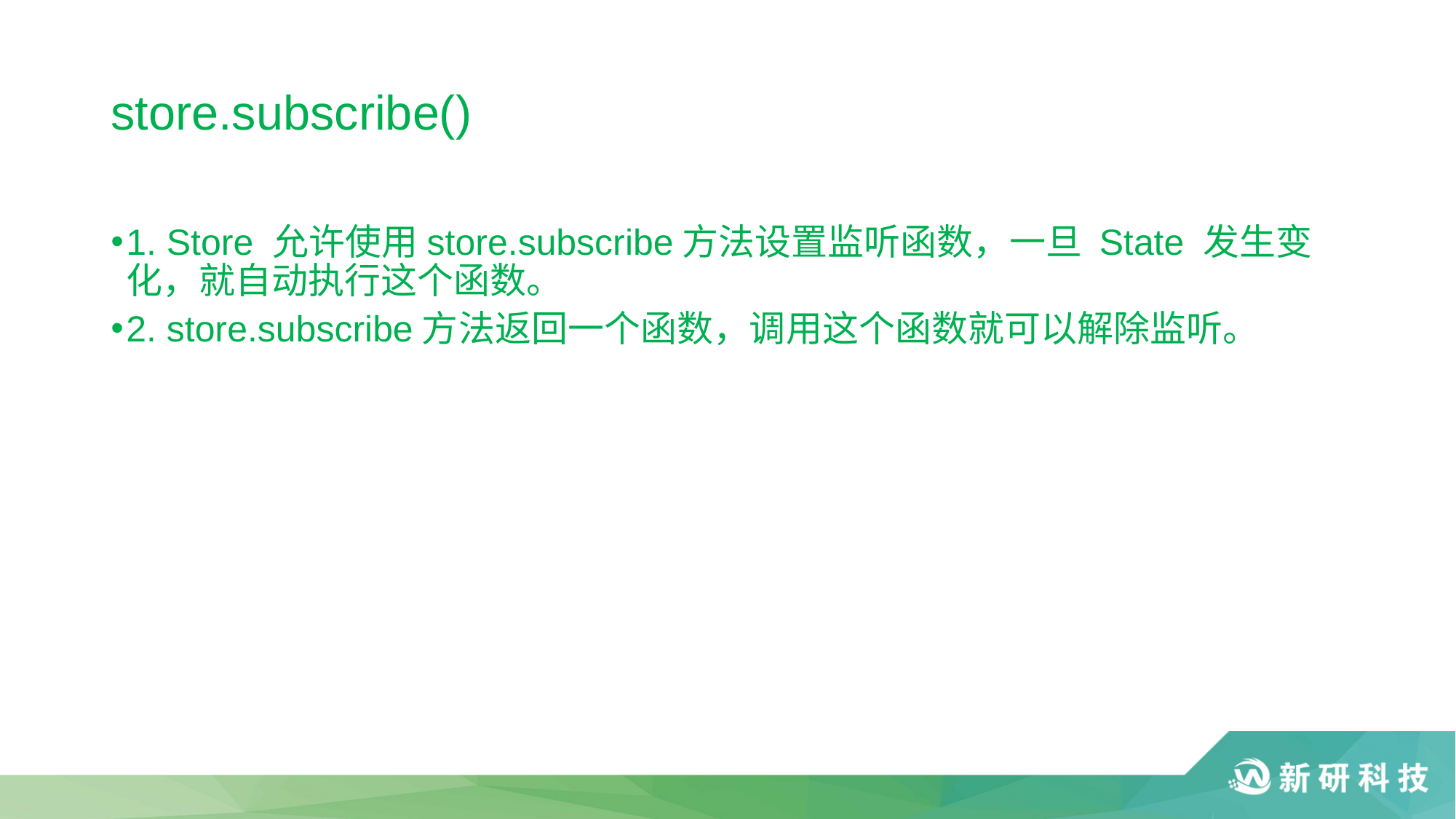

# store.subscribe()
1. Store 允许使用store.subscribe方法设置监听函数，一旦 State 发生变化，就自动执行这个函数。
2. store.subscribe方法返回一个函数，调用这个函数就可以解除监听。